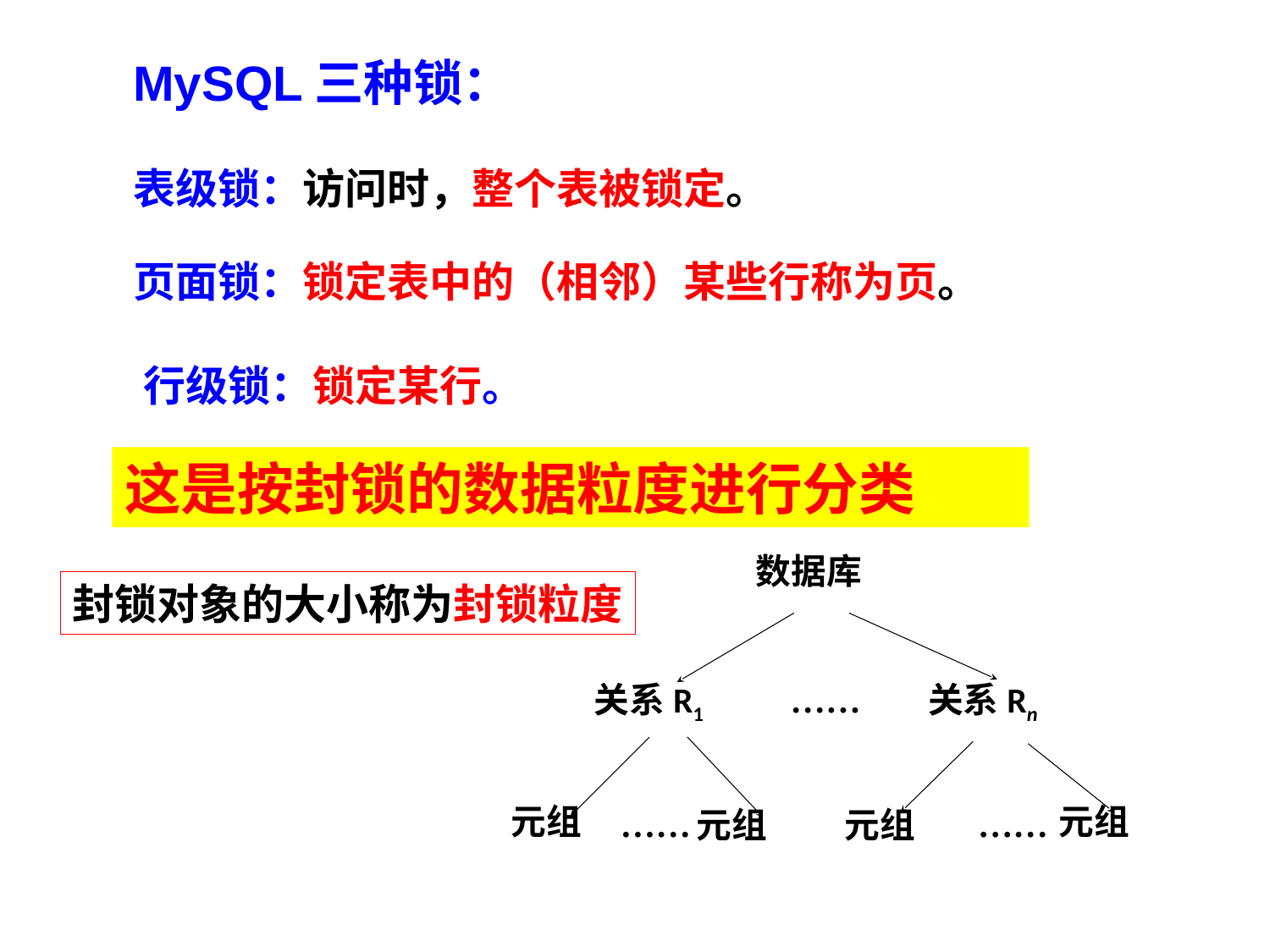

MySQL三种锁：
表级锁：访问时，整个表被锁定。
页面锁：锁定表中的（相邻）某些行称为页。
 行级锁：锁定某行。

这是按封锁的数据粒度进行分类
数据库

关系R1
关系Rn
……

元组
元组
  ……
   ……
元组
元组
封锁对象的大小称为封锁粒度